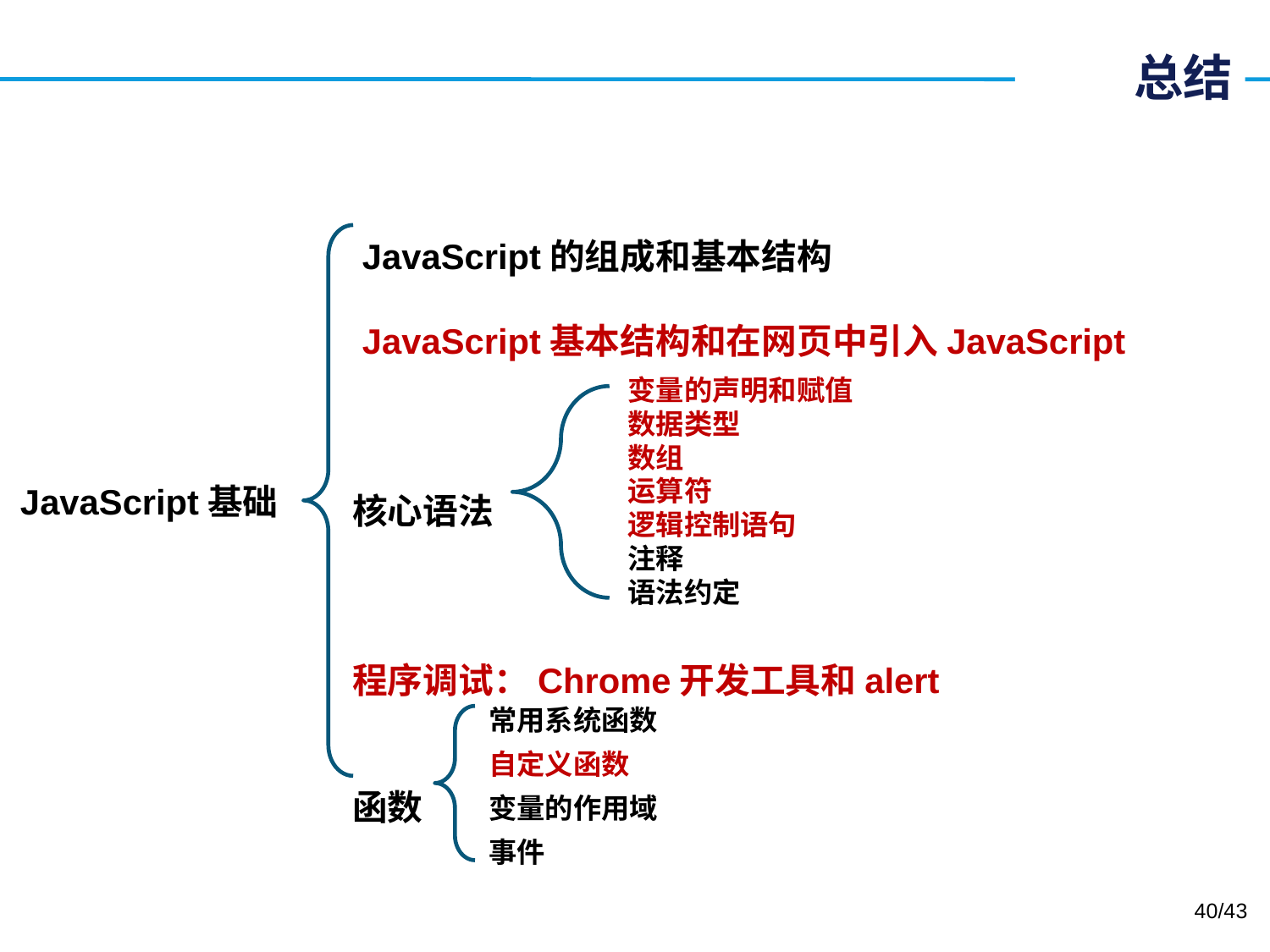

# 总结
 JavaScript的组成和基本结构
 JavaScript基本结构和在网页中引入JavaScript

核心语法

程序调试：Chrome开发工具和alert
函数

变量的声明和赋值
数据类型
数组
运算符
逻辑控制语句
注释
语法约定

JavaScript基础
常用系统函数
自定义函数
变量的作用域
事件

40/43